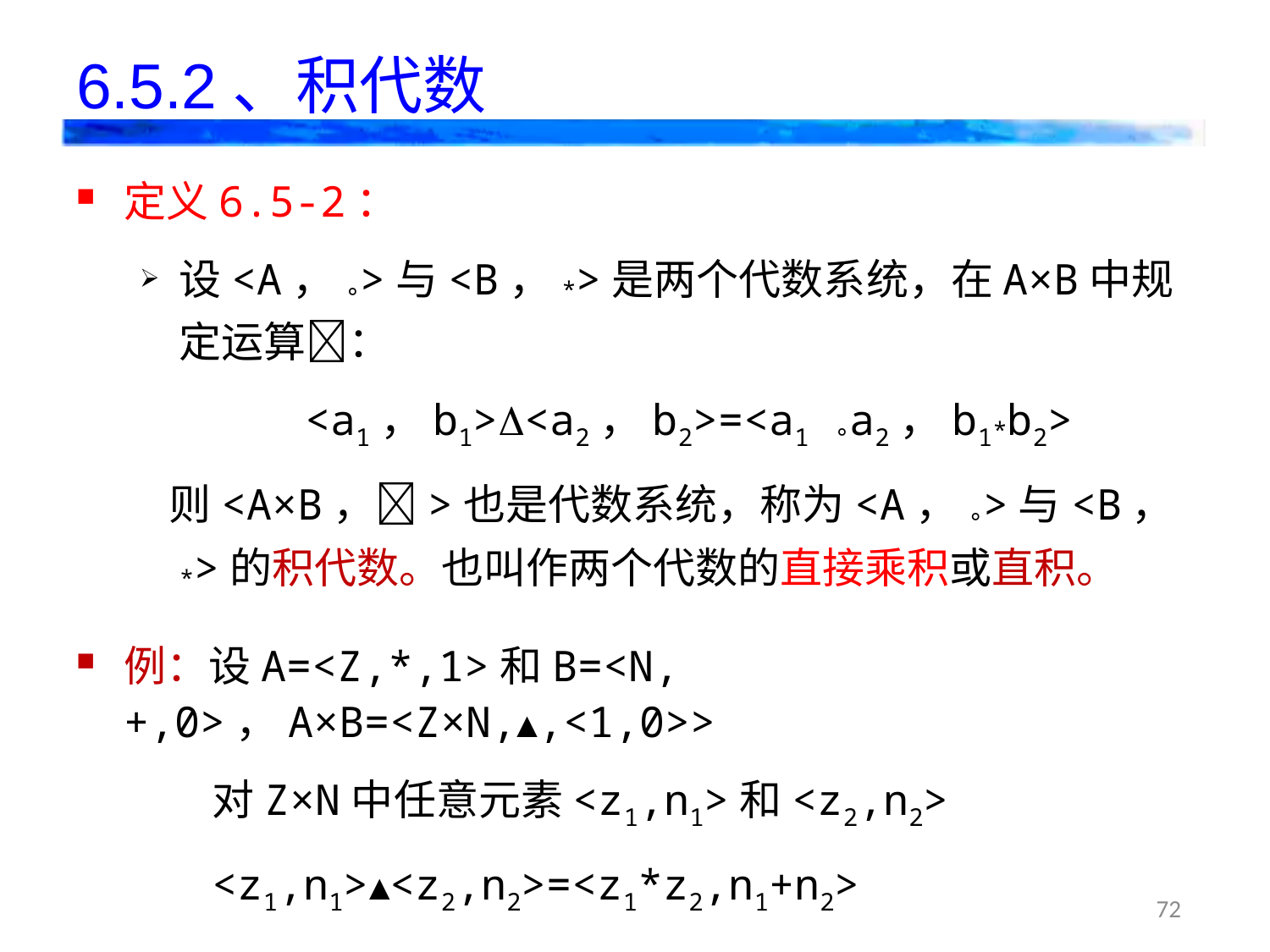

# 6.5.2、积代数
定义6.5-2：
设<A，°>与<B，*>是两个代数系统，在A×B中规定运算Δ：
         <a1，b1>Δ<a2，b2>=<a1 °a2，b1*b2>
  则<A×B，Δ>也是代数系统，称为<A，°>与<B，*>的积代数。也叫作两个代数的直接乘积或直积。
例：设A=<Z,*,1>和B=<N,+,0>，A×B=<Z×N,▲,<1,0>>
对Z×N中任意元素<z1,n1>和<z2,n2>
<z1,n1>▲<z2,n2>=<z1*z2,n1+n2>
72